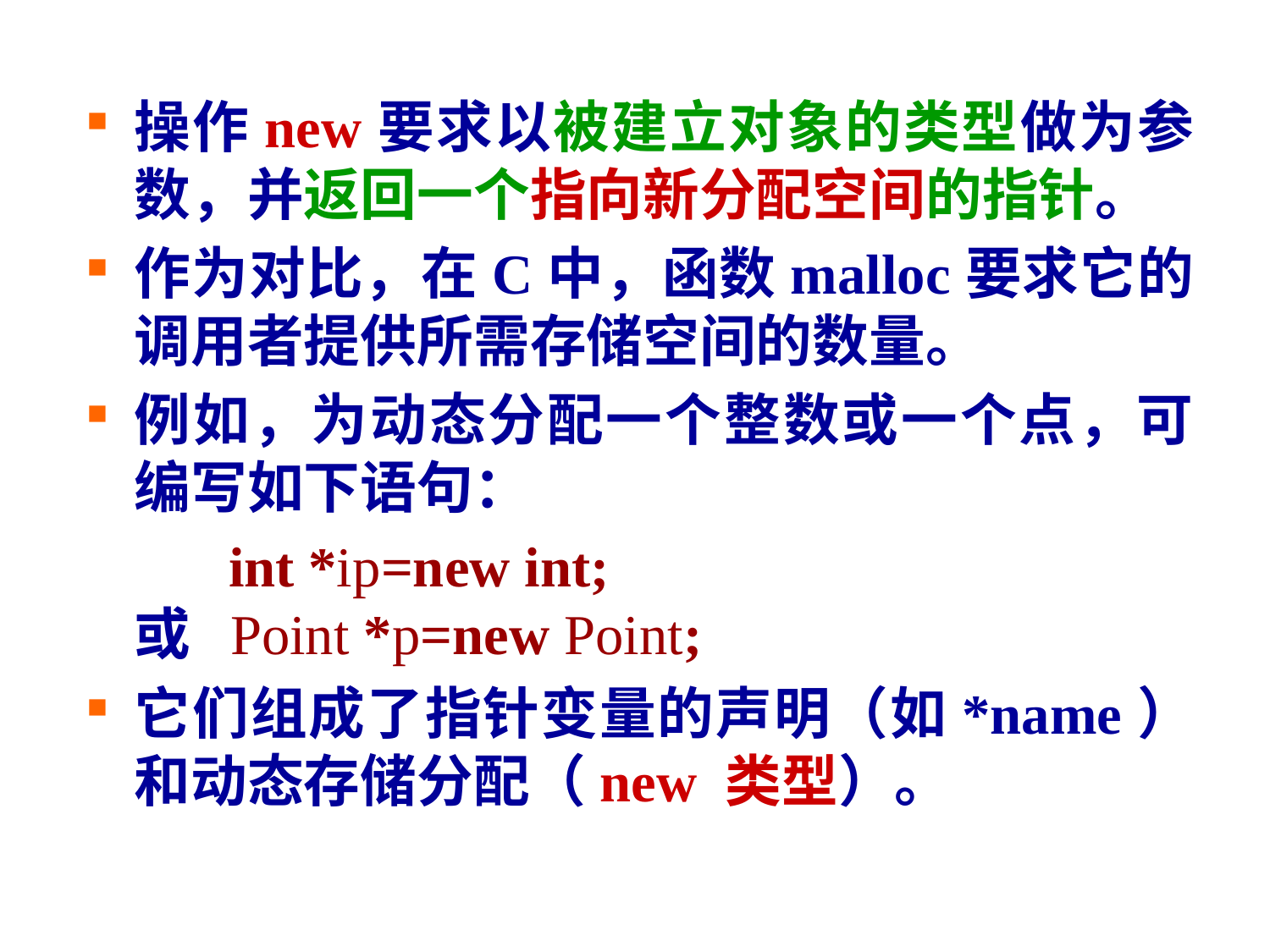

操作new要求以被建立对象的类型做为参数，并返回一个指向新分配空间的指针。
作为对比，在C中，函数malloc要求它的调用者提供所需存储空间的数量。
例如，为动态分配一个整数或一个点，可编写如下语句：
          int *ip=new int;
或  Point *p=new Point;
它们组成了指针变量的声明（如*name）和动态存储分配（new 类型）。
91